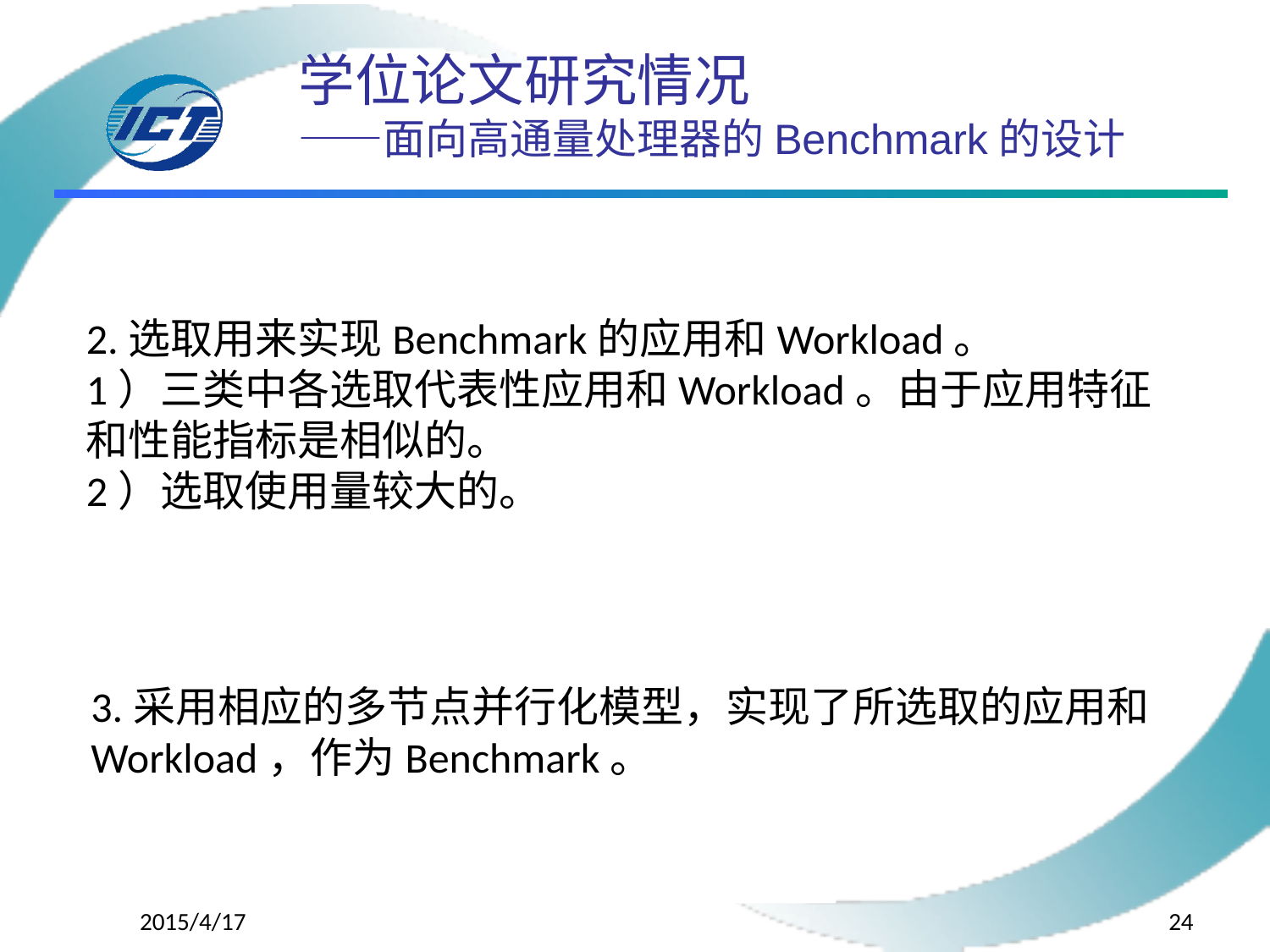

# 学位论文研究情况 ——面向高通量处理器的Benchmark的设计
2.选取用来实现Benchmark的应用和Workload。
1）三类中各选取代表性应用和Workload。由于应用特征和性能指标是相似的。
2）选取使用量较大的。

3.采用相应的多节点并行化模型，实现了所选取的应用和Workload，作为Benchmark。
2015/4/17
24